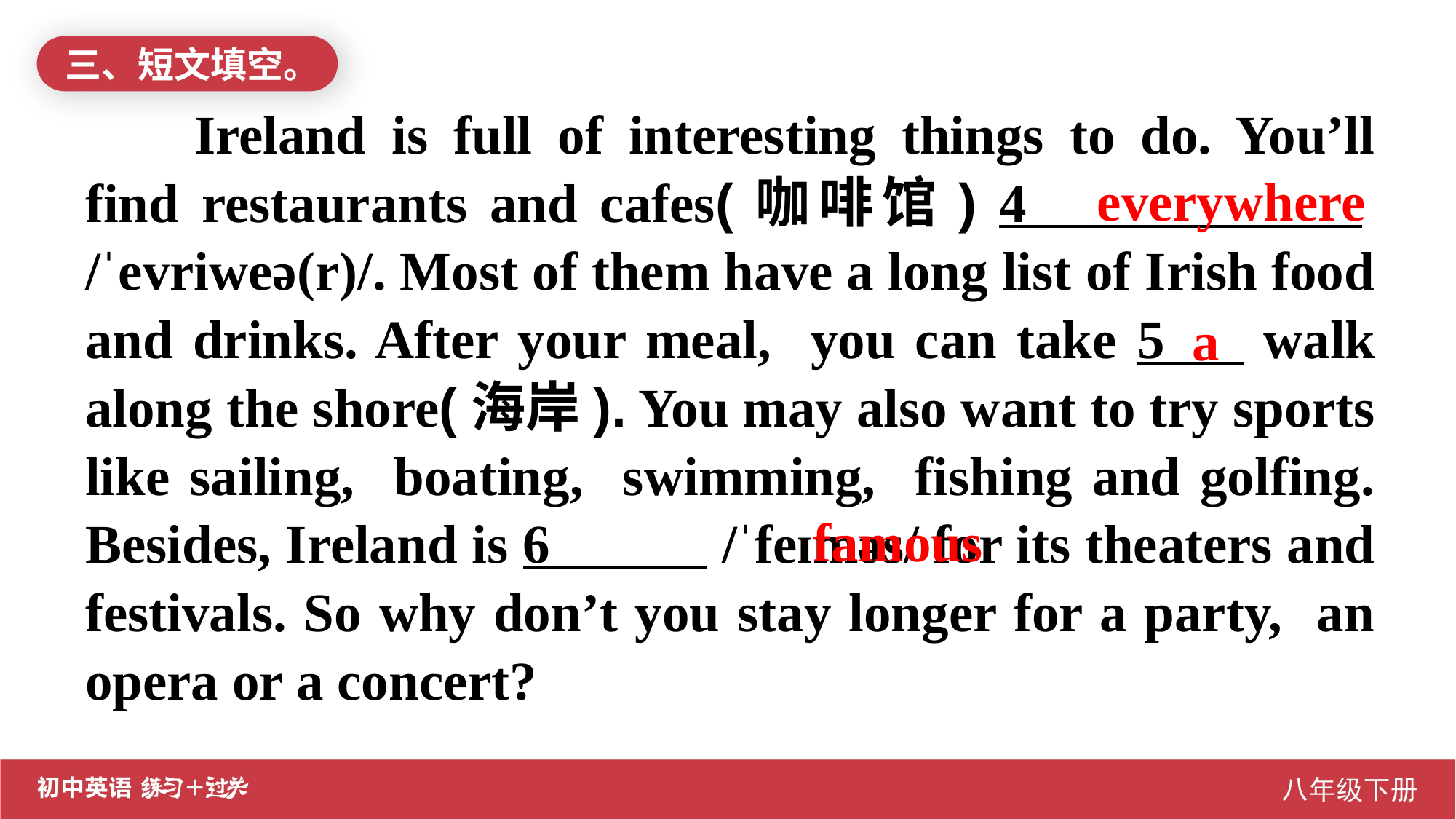

三、短文填空。
Ireland is full of interesting things to do. You’ll find restaurants and cafes(咖啡馆) 4               . /ˈevriweə(r)/. Most of them have a long list of Irish food and drinks. After your meal,  you can take 5     walk along the shore(海岸). You may also want to try sports like sailing,  boating,  swimming,  fishing and golfing. Besides, Ireland is 6            /ˈfeɪməs/ for its theaters and festivals. So why don’t you stay longer for a party,  an opera or a concert?

everywhere
a
famous